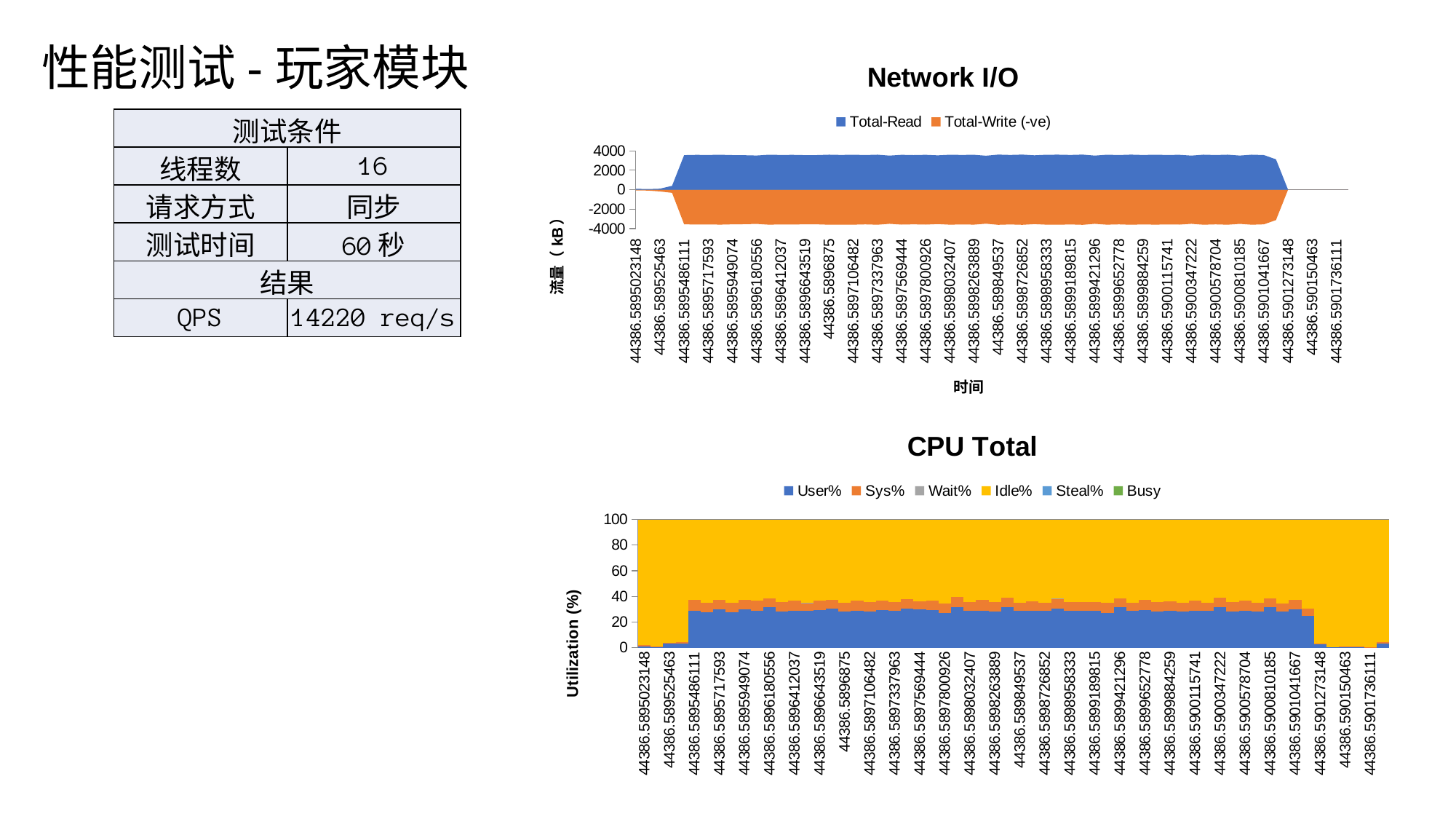

性能测试-玩家模块

### Chart: Network I/O

| Category | Total-Read | Total-Write (-ve) |
|---|---|---|
| 44386.589502314811 | 93.2 | -74.0 |
| 44386.589513888888 | 65.6 | -89.89999999999999 |
| 44386.589525462965 | 105.4 | -177.89999999999998 |
| 44386.589537037034 | 402.0 | -321.9 |
| 44386.589548611111 | 3559.7 | -3560.1 |
| 44386.589560185188 | 3588.1000000000004 | -3587.8 |
| 44386.589571759258 | 3578.7000000000003 | -3578.6 |
| 44386.589583333334 | 3593.0 | -3593.1 |
| 44386.589594907404 | 3565.2000000000003 | -3565.2000000000003 |
| 44386.589606481481 | 3552.3 | -3552.7000000000003 |
| 44386.589618055557 | 3521.4 | -3521.7000000000003 |
| 44386.589629629627 | 3599.8 | -3599.7 |
| 44386.589641203704 | 3578.8 | -3578.7 |
| 44386.58965277778 | 3587.2999999999997 | -3587.4 |
| 44386.58966435185 | 3558.7000000000003 | -3558.8 |
| 44386.589675925927 | 3564.5 | -3565.6 |
| 44386.589687500003 | 3602.9 | -3603.1 |
| 44386.589699074073 | 3577.5 | -3597.3999999999996 |
| 44386.58971064815 | 3599.6 | -3599.5 |
| 44386.589722222219 | 3567.8 | -3567.9 |
| 44386.589733796296 | 3603.3 | -3602.4 |
| 44386.589745370373 | 3510.9 | -3511.0 |
| 44386.589756944442 | 3588.7000000000003 | -3589.7000000000003 |
| 44386.589768518519 | 3566.0 | -3566.1 |
| 44386.589780092596 | 3591.8 | -3592.1 |
| 44386.589791666665 | 3536.5 | -3536.7 |
| 44386.589803240742 | 3599.3 | -3599.3 |
| 44386.589814814812 | 3578.1 | -3577.5 |
| 44386.589826388888 | 3594.2 | -3594.0 |
| 44386.589837962965 | 3497.4 | -3497.4 |
| 44386.589849537035 | 3611.5 | -3611.5 |
| 44386.589861111112 | 3575.9 | -3576.0 |
| 44386.589872685188 | 3612.1 | -3612.0 |
| 44386.589884259258 | 3542.8999999999996 | -3542.8999999999996 |
| 44386.589895833335 | 3601.0 | -3601.1 |
| 44386.589907407404 | 3605.7 | -3605.9 |
| 44386.589918981481 | 3577.7000000000003 | -3577.7000000000003 |
| 44386.589930555558 | 3613.1000000000004 | -3613.2000000000003 |
| 44386.589942129627 | 3513.0 | -3513.1 |
| 44386.589953703704 | 3599.3999999999996 | -3599.3999999999996 |
| 44386.589965277781 | 3568.6 | -3568.6 |
| 44386.58997685185 | 3607.0 | -3607.0 |
| 44386.589988425927 | 3572.6000000000004 | -3572.6000000000004 |
| 44386.59 | 3600.3999999999996 | -3600.3999999999996 |
| 44386.590011574073 | 3573.8 | -3573.9 |
| 44386.59002314815 | 3589.9 | -3590.5 |
| 44386.59003472222 | 3512.6000000000004 | -3512.7000000000003 |
| 44386.590046296296 | 3604.4 | -3604.2999999999997 |
| 44386.590057870373 | 3570.2999999999997 | -3570.2999999999997 |
| 44386.590069444443 | 3604.0 | -3604.1 |
| 44386.590081018519 | 3515.6 | -3516.4 |
| 44386.590092592596 | 3601.9 | -3601.9 |
| 44386.590104166666 | 3562.7 | -3562.8999999999996 |
| 44386.590115740742 | 3124.6 | -3124.7000000000003 |
| 44386.590127314812 | 0.5 | -0.5 |
| 44386.590138888889 | 2.6 | -2.3 |
| 44386.590150462966 | 0.7 | -0.7 |
| 44386.590162037035 | 1.3 | -2.4 |
| 44386.590173611112 | 0.9 | -1.5 |
| 44386.590185185189 | 0.7 | -0.8999999999999999 |
| 测试条件 |  |
| --- | --- |
| 线程数 | 16 |
| 请求方式 | 同步 |
| 测试时间 | 60秒 |
| 结果 |  |
| QPS | 14220 req/s |

### Chart: CPU Total

| Category | User% | Sys% | Wait% | Idle% | Steal% | Busy |
|---|---|---|---|---|---|---|
| 44386.589502314811 | 0.8 | 1.0 | 0.0 | 98.1 | 0.0 | None |
| 44386.589513888888 | 0.4 | 0.6 | 0.0 | 99.0 | 0.0 | None |
| 44386.589525462965 | 3.4 | 0.5 | 0.0 | 96.1 | 0.0 | None |
| 44386.589537037034 | 3.3 | 0.8 | 0.0 | 96.0 | 0.0 | None |
| 44386.589548611111 | 28.9 | 8.2 | 0.0 | 62.9 | 0.0 | None |
| 44386.589560185188 | 27.5 | 7.2 | 0.0 | 65.3 | 0.0 | None |
| 44386.589571759258 | 29.8 | 7.3 | 0.0 | 62.9 | 0.0 | None |
| 44386.589583333334 | 27.7 | 7.1 | 0.0 | 65.2 | 0.0 | None |
| 44386.589594907404 | 29.7 | 7.4 | 0.0 | 62.9 | 0.0 | None |
| 44386.589606481481 | 28.5 | 8.1 | 0.0 | 63.4 | 0.0 | None |
| 44386.589618055557 | 31.4 | 6.8 | 0.0 | 61.7 | 0.0 | None |
| 44386.589629629627 | 28.1 | 7.2 | 0.0 | 64.8 | 0.0 | None |
| 44386.589641203704 | 28.7 | 7.7 | 0.0 | 63.6 | 0.0 | None |
| 44386.58965277778 | 28.6 | 6.3 | 0.1 | 65.0 | 0.0 | None |
| 44386.58966435185 | 29.4 | 7.5 | 0.0 | 63.1 | 0.0 | None |
| 44386.589675925927 | 30.5 | 6.9 | 0.0 | 62.6 | 0.0 | None |
| 44386.589687500003 | 28.0 | 6.8 | 0.0 | 65.2 | 0.0 | None |
| 44386.589699074073 | 28.7 | 7.9 | 0.0 | 63.4 | 0.0 | None |
| 44386.58971064815 | 28.3 | 7.2 | 0.0 | 64.4 | 0.0 | None |
| 44386.589722222219 | 29.1 | 7.5 | 0.0 | 63.4 | 0.0 | None |
| 44386.589733796296 | 28.6 | 7.0 | 0.0 | 64.5 | 0.0 | None |
| 44386.589745370373 | 30.6 | 7.4 | 0.0 | 62.0 | 0.0 | None |
| 44386.589756944442 | 29.6 | 6.7 | 0.0 | 63.7 | 0.0 | None |
| 44386.589768518519 | 29.5 | 7.2 | 0.0 | 63.2 | 0.0 | None |
| 44386.589780092596 | 26.8 | 7.5 | 0.0 | 65.7 | 0.0 | None |
| 44386.589791666665 | 31.8 | 7.6 | 0.0 | 60.6 | 0.0 | None |
| 44386.589803240742 | 29.0 | 6.8 | 0.0 | 64.1 | 0.0 | None |
| 44386.589814814812 | 28.9 | 8.1 | 0.0 | 63.0 | 0.0 | None |
| 44386.589826388888 | 28.2 | 7.6 | 0.0 | 64.3 | 0.0 | None |
| 44386.589837962965 | 31.6 | 7.5 | 0.0 | 60.9 | 0.0 | None |
| 44386.589849537035 | 28.8 | 6.4 | 0.0 | 64.8 | 0.0 | None |
| 44386.589861111112 | 28.6 | 7.7 | 0.0 | 63.8 | 0.0 | None |
| 44386.589872685188 | 28.6 | 6.4 | 0.0 | 65.1 | 0.0 | None |
| 44386.589884259258 | 30.4 | 7.7 | 0.1 | 61.7 | 0.0 | None |
| 44386.589895833335 | 28.9 | 6.9 | 0.0 | 64.2 | 0.0 | None |
| 44386.589907407404 | 28.9 | 6.7 | 0.0 | 64.4 | 0.0 | None |
| 44386.589918981481 | 28.7 | 6.7 | 0.0 | 64.6 | 0.0 | None |
| 44386.589930555558 | 27.3 | 7.9 | 0.0 | 64.8 | 0.0 | None |
| 44386.589942129627 | 31.6 | 6.9 | 0.0 | 61.5 | 0.0 | None |
| 44386.589953703704 | 28.6 | 6.2 | 0.0 | 65.2 | 0.0 | None |
| 44386.589965277781 | 29.1 | 8.1 | 0.0 | 62.8 | 0.0 | None |
| 44386.58997685185 | 28.2 | 7.5 | 0.0 | 64.3 | 0.0 | None |
| 44386.589988425927 | 28.9 | 7.2 | 0.0 | 63.9 | 0.0 | None |
| 44386.59 | 28.2 | 7.0 | 0.0 | 64.8 | 0.0 | None |
| 44386.590011574073 | 28.7 | 7.8 | 0.0 | 63.5 | 0.0 | None |
| 44386.59002314815 | 28.7 | 6.4 | 0.0 | 64.9 | 0.0 | None |
| 44386.59003472222 | 31.3 | 7.9 | 0.0 | 60.9 | 0.0 | None |
| 44386.590046296296 | 28.4 | 7.3 | 0.0 | 64.4 | 0.0 | None |
| 44386.590057870373 | 28.9 | 7.6 | 0.0 | 63.5 | 0.0 | None |
| 44386.590069444443 | 28.1 | 6.8 | 0.0 | 65.1 | 0.0 | None |
| 44386.590081018519 | 31.7 | 6.7 | 0.0 | 61.7 | 0.0 | None |
| 44386.590092592596 | 27.9 | 6.7 | 0.0 | 65.4 | 0.0 | None |
| 44386.590104166666 | 30.1 | 7.1 | 0.0 | 62.8 | 0.0 | None |
| 44386.590115740742 | 25.0 | 5.5 | 0.0 | 69.6 | 0.0 | None |
| 44386.590127314812 | 2.4 | 0.6 | 0.0 | 97.0 | 0.0 | None |
| 44386.590138888889 | 0.3 | 0.0 | 0.0 | 99.7 | 0.0 | None |
| 44386.590150462966 | 0.4 | 0.4 | 0.0 | 99.2 | 0.0 | None |
| 44386.590162037035 | 0.6 | 0.3 | 0.0 | 99.1 | 0.0 | None |
| 44386.590173611112 | 0.1 | 0.1 | 0.0 | 99.7 | 0.0 | None |
| 44386.590185185189 | 3.3 | 1.0 | 0.0 | 95.7 | 0.0 | None |